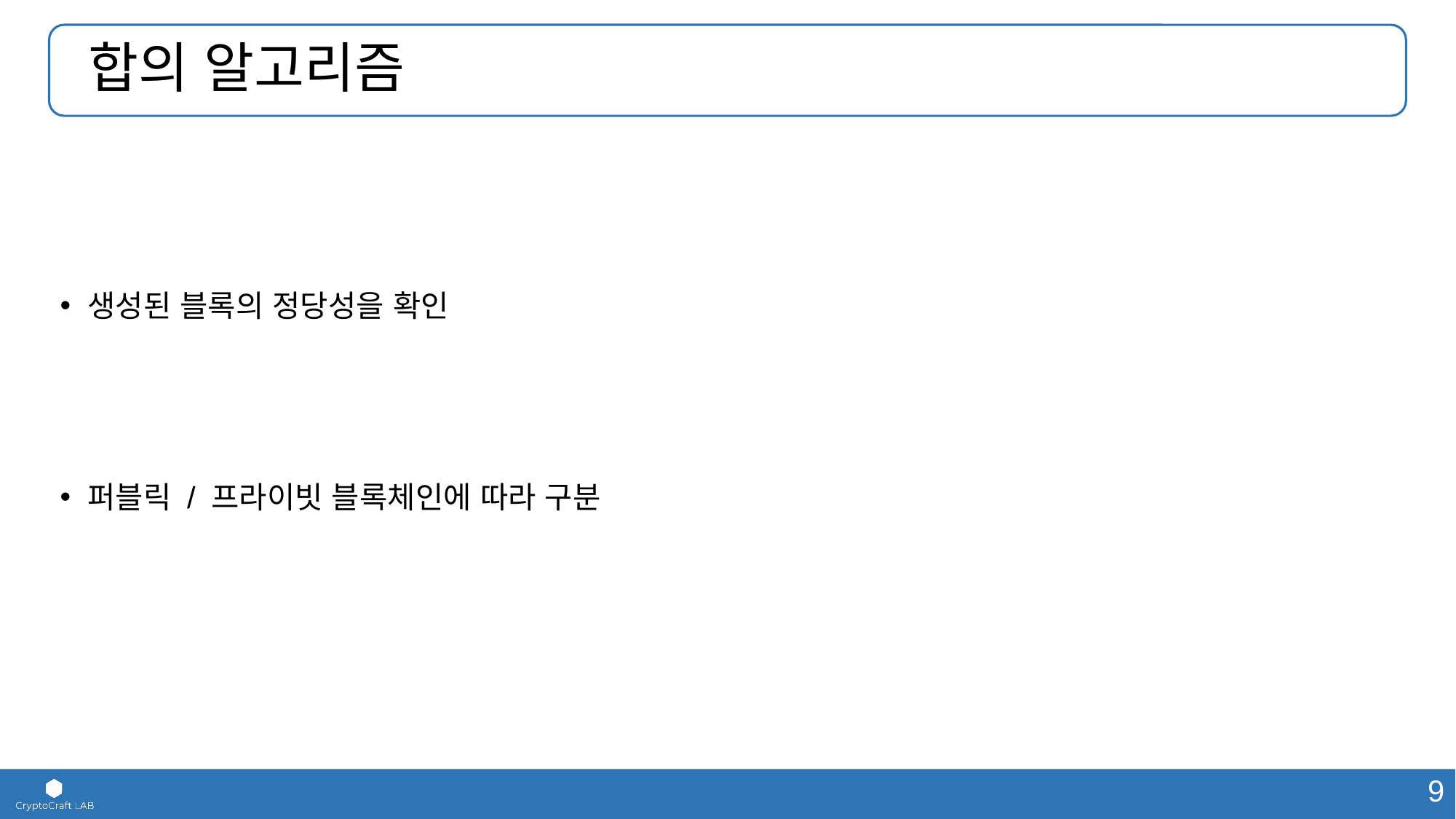

# 합의 알고리즘

생성된 블록의 정당성을 확인

퍼블릭 / 프라이빗 블록체인에 따라 구분